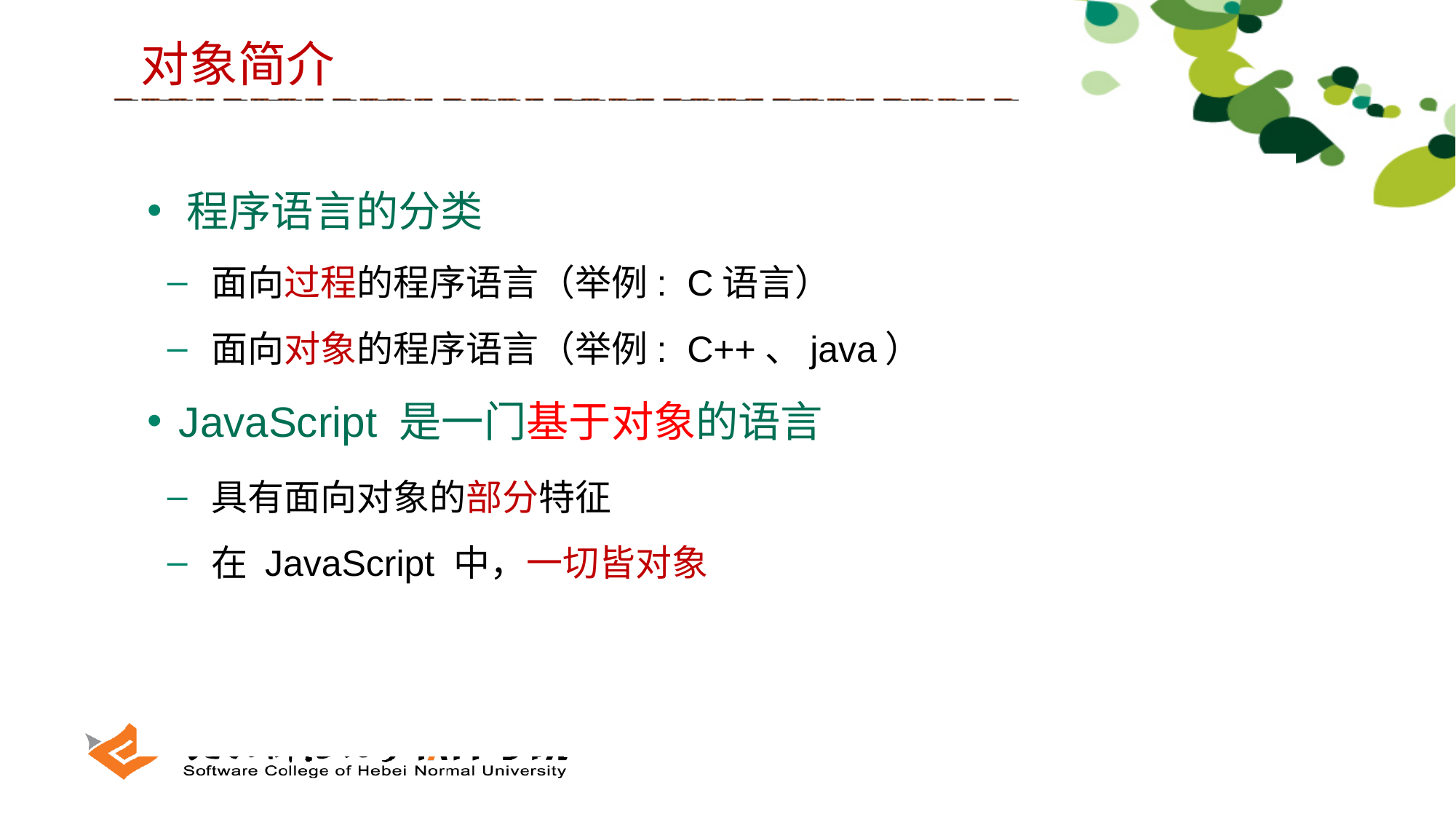

对象简介
 程序语言的分类
 面向过程的程序语言（举例:  C语言）
 面向对象的程序语言（举例:  C++、java）
 JavaScript 是一门基于对象的语言
 具有面向对象的部分特征
 在 JavaScript 中，一切皆对象